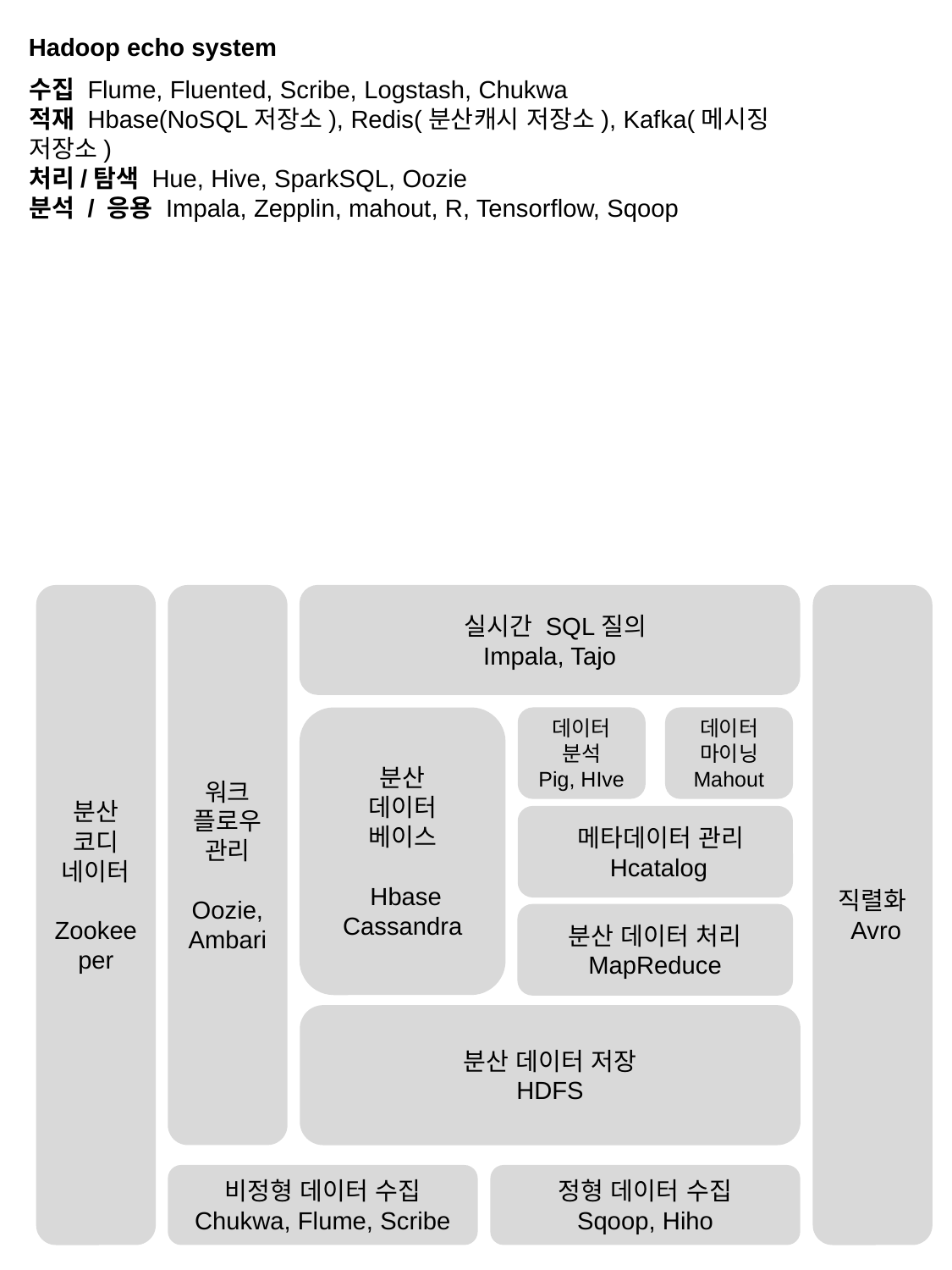

Hadoop echo system
수집 Flume, Fluented, Scribe, Logstash, Chukwa
적재 Hbase(NoSQL저장소), Redis(분산캐시 저장소), Kafka(메시징 저장소)
처리/탐색 Hue, Hive, SparkSQL, Oozie
분석 / 응용 Impala, Zepplin, mahout, R, Tensorflow, Sqoop
하둡은 HDFS(Hadoop Distributed File System) 분산시스템에 데이터를 저장하고 맵리듀스를 이용해 데이터를 처리
분산
코디
네이터

Zookeeper

워크
플로우
관리

Oozie,
Ambari
 실시간 SQL질의
Impala, Tajo
직렬화
 Avro
분산
데이터
베이스

 Hbase
Cassandra
데이터
분석
Pig, HIve
데이터
마이닝
Mahout
 메타데이터 관리
 Hcatalog
분산 데이터 처리
MapReduce
분산 데이터 저장
HDFS
비정형 데이터 수집
Chukwa, Flume, Scribe
정형 데이터 수집
Sqoop, Hiho